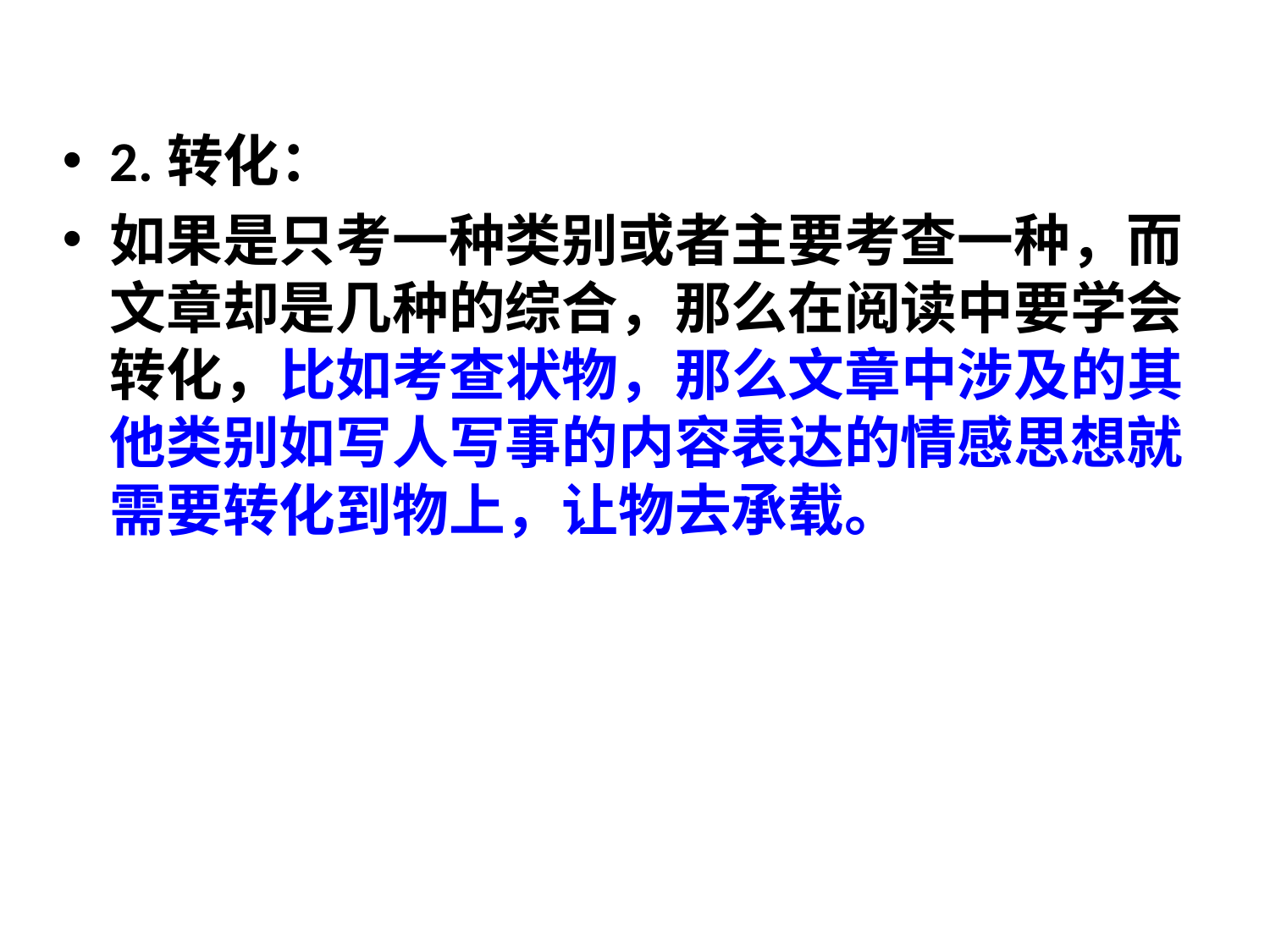

2.转化：
如果是只考一种类别或者主要考查一种，而文章却是几种的综合，那么在阅读中要学会转化，比如考查状物，那么文章中涉及的其他类别如写人写事的内容表达的情感思想就需要转化到物上，让物去承载。